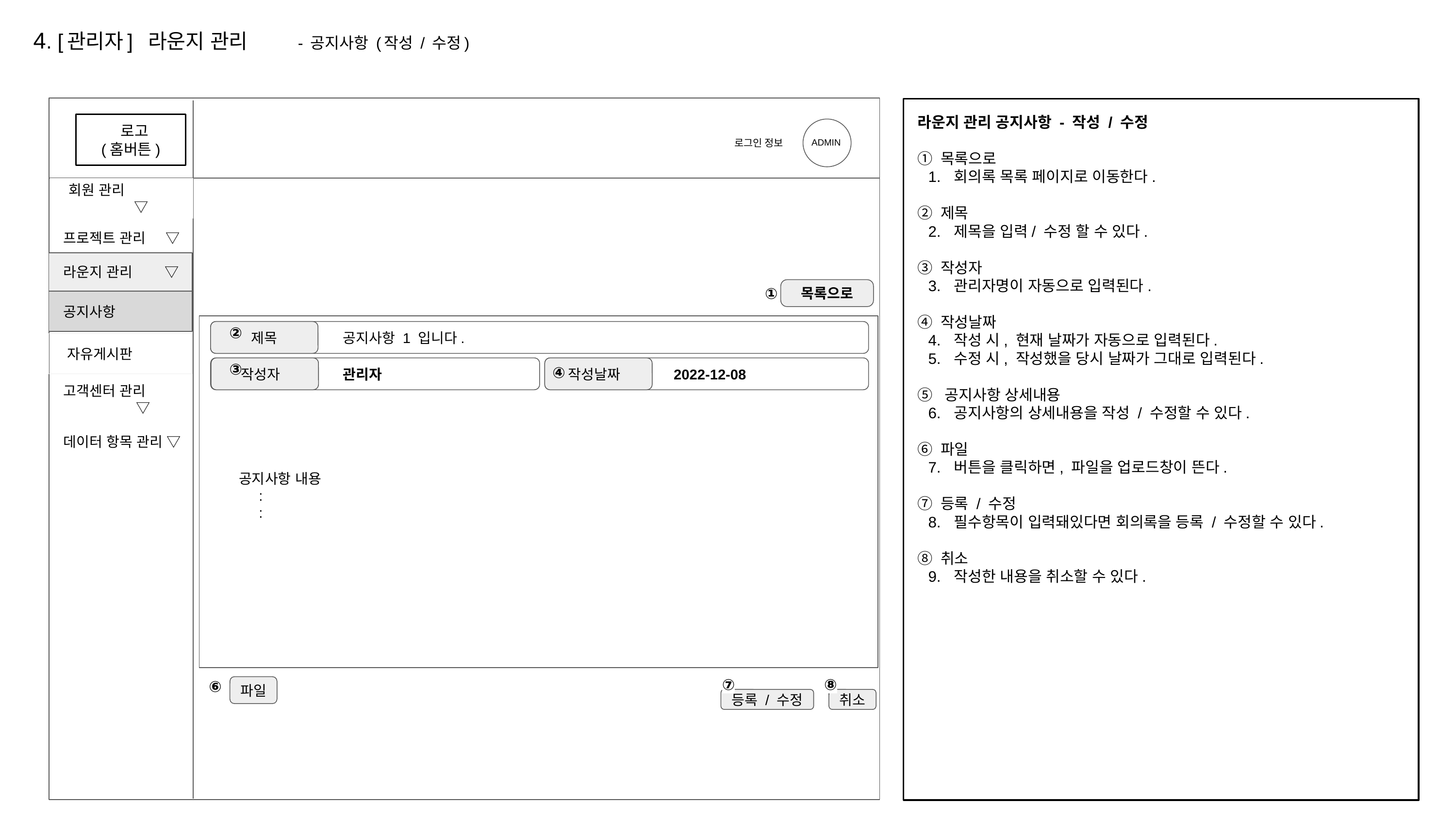

# 4. [관리자]  라운지 관리 	- 공지사항 (작성 / 수정)

라운지 관리 공지사항 - 작성 / 수정

① 목록으로
회의록 목록 페이지로 이동한다.

② 제목
제목을 입력/ 수정 할 수 있다.

③ 작성자
관리자명이 자동으로 입력된다.

④ 작성날짜
작성 시, 현재 날짜가 자동으로 입력된다.
수정 시, 작성했을 당시 날짜가 그대로 입력된다.

⑤  공지사항 상세내용
공지사항의 상세내용을 작성 / 수정할 수 있다.

⑥ 파일
버튼을 클릭하면, 파일을 업로드창이 뜬다.

⑦ 등록 / 수정
필수항목이 입력돼있다면 회의록을 등록 / 수정할 수 있다.

⑧ 취소
작성한 내용을 취소할 수 있다.

 로고
(홈버튼)

로그인 정보
ADMIN
  회원 관리	 	 ▽

회원 관리

프로젝트 관리     ▽

라운지 관리        ▽

고객센터 관리   	▽

데이터 항목 관리 ▽

①
목록으로
 공지사항

②

                              공지사항 1 입니다.
제목

  자유게시판
③
④
                              관리자
작성자
                              2022-12-08
작성날짜
공지사항 내용
     :
     :
⑦
⑧
⑥
파일
등록 / 수정
취소